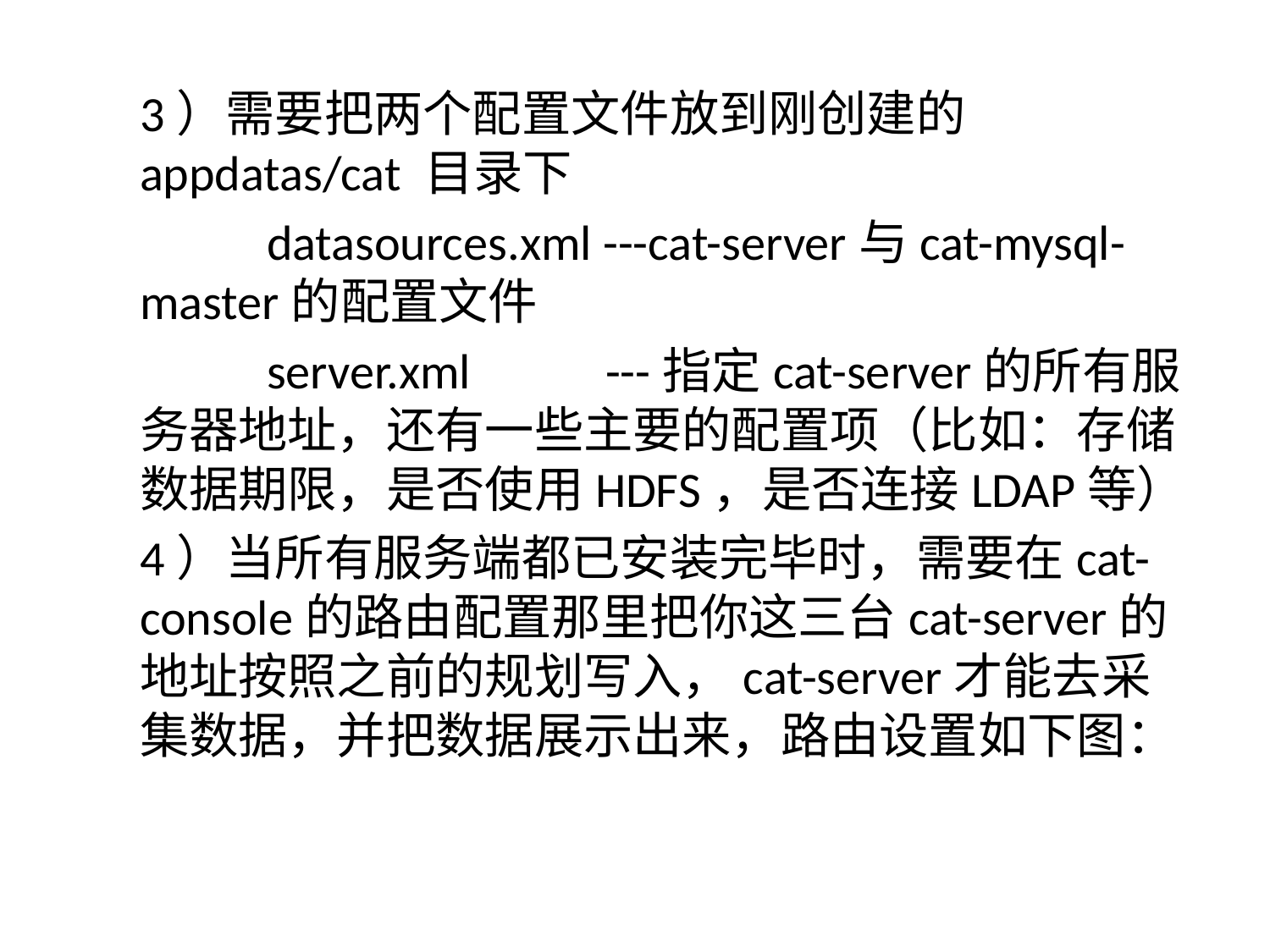

3）需要把两个配置文件放到刚创建的appdatas/cat 目录下
	datasources.xml ---cat-server与cat-mysql-master的配置文件
	server.xml            ---指定cat-server的所有服务器地址，还有一些主要的配置项（比如：存储数据期限，是否使用HDFS，是否连接LDAP等）
4）当所有服务端都已安装完毕时，需要在cat-console的路由配置那里把你这三台cat-server的地址按照之前的规划写入，cat-server才能去采集数据，并把数据展示出来，路由设置如下图：